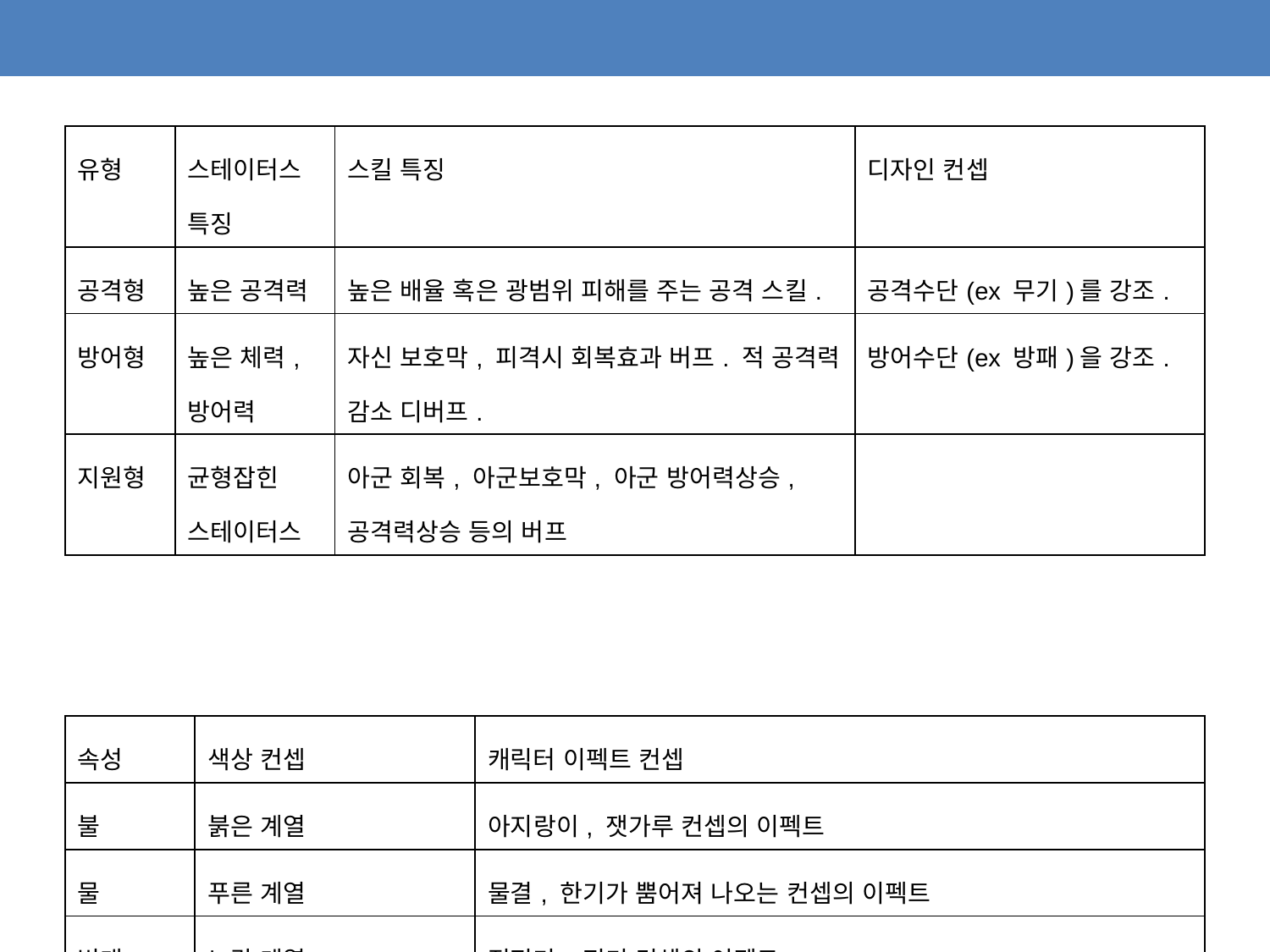

| 유형 | 스테이터스 특징 | 스킬 특징 | 디자인 컨셉 |
| --- | --- | --- | --- |
| 공격형 | 높은 공격력 | 높은 배율 혹은 광범위 피해를 주는 공격 스킬. | 공격수단(ex 무기)를 강조. |
| 방어형 | 높은 체력, 방어력 | 자신 보호막, 피격시 회복효과 버프. 적 공격력 감소 디버프. | 방어수단(ex 방패)을 강조. |
| 지원형 | 균형잡힌 스테이터스 | 아군 회복, 아군보호막, 아군 방어력상승, 공격력상승 등의 버프 |  |
| 속성 | 색상 컨셉 | 캐릭터 이펙트 컨셉 |
| --- | --- | --- |
| 불 | 붉은 계열 | 아지랑이, 잿가루 컨셉의 이펙트 |
| 물 | 푸른 계열 | 물결, 한기가 뿜어져 나오는 컨셉의 이펙트 |
| 번개 | 노란 계열 | 정전기, 전기 컨셉의 이펙트 |